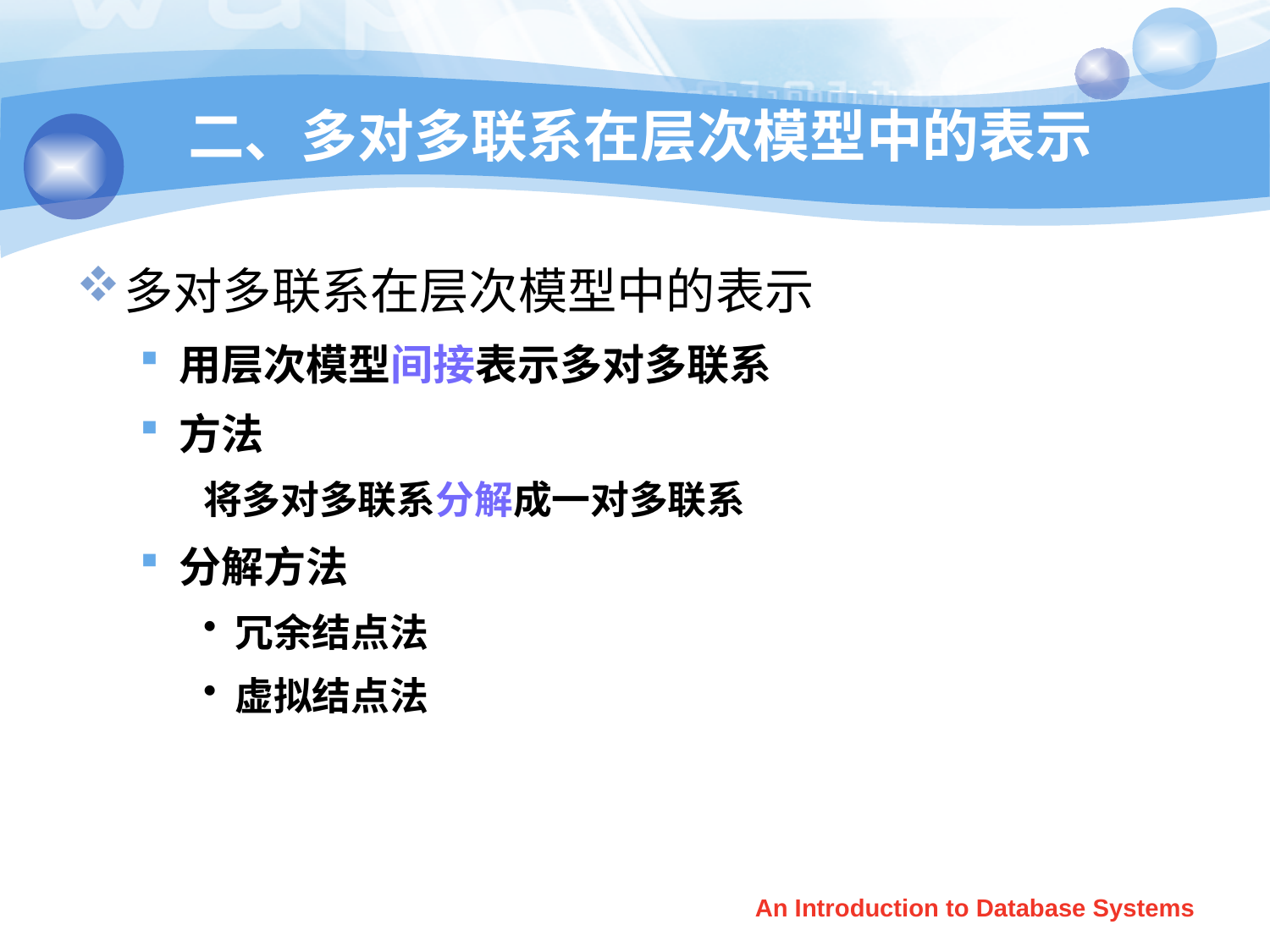

# 二、多对多联系在层次模型中的表示
多对多联系在层次模型中的表示
用层次模型间接表示多对多联系
方法
将多对多联系分解成一对多联系
分解方法
冗余结点法
虚拟结点法
An Introduction to Database Systems